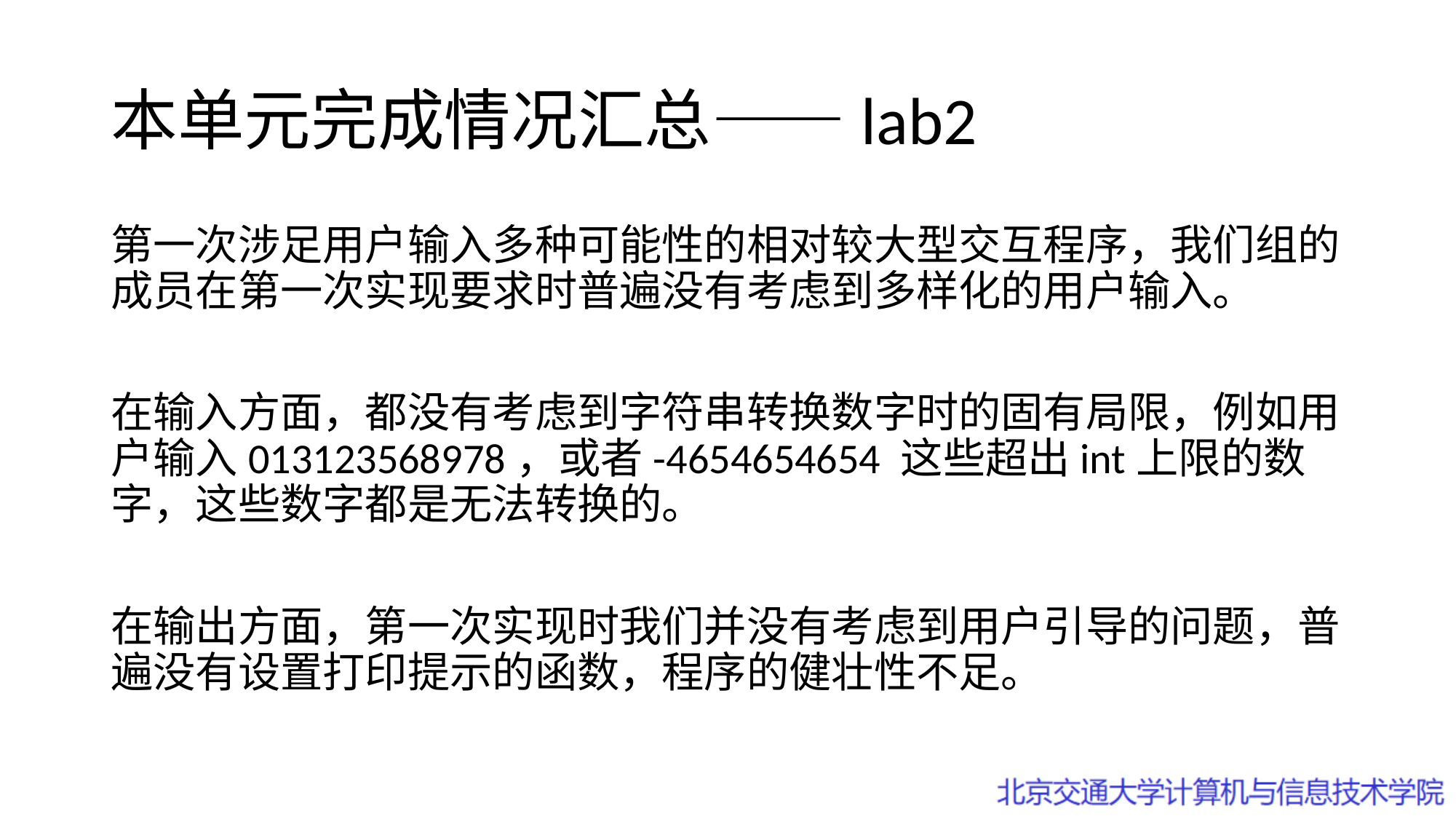

# 本单元完成情况汇总——lab2
第一次涉足用户输入多种可能性的相对较大型交互程序，我们组的成员在第一次实现要求时普遍没有考虑到多样化的用户输入。

在输入方面，都没有考虑到字符串转换数字时的固有局限，例如用户输入013123568978，或者-4654654654 这些超出int上限的数字，这些数字都是无法转换的。

在输出方面，第一次实现时我们并没有考虑到用户引导的问题，普遍没有设置打印提示的函数，程序的健壮性不足。